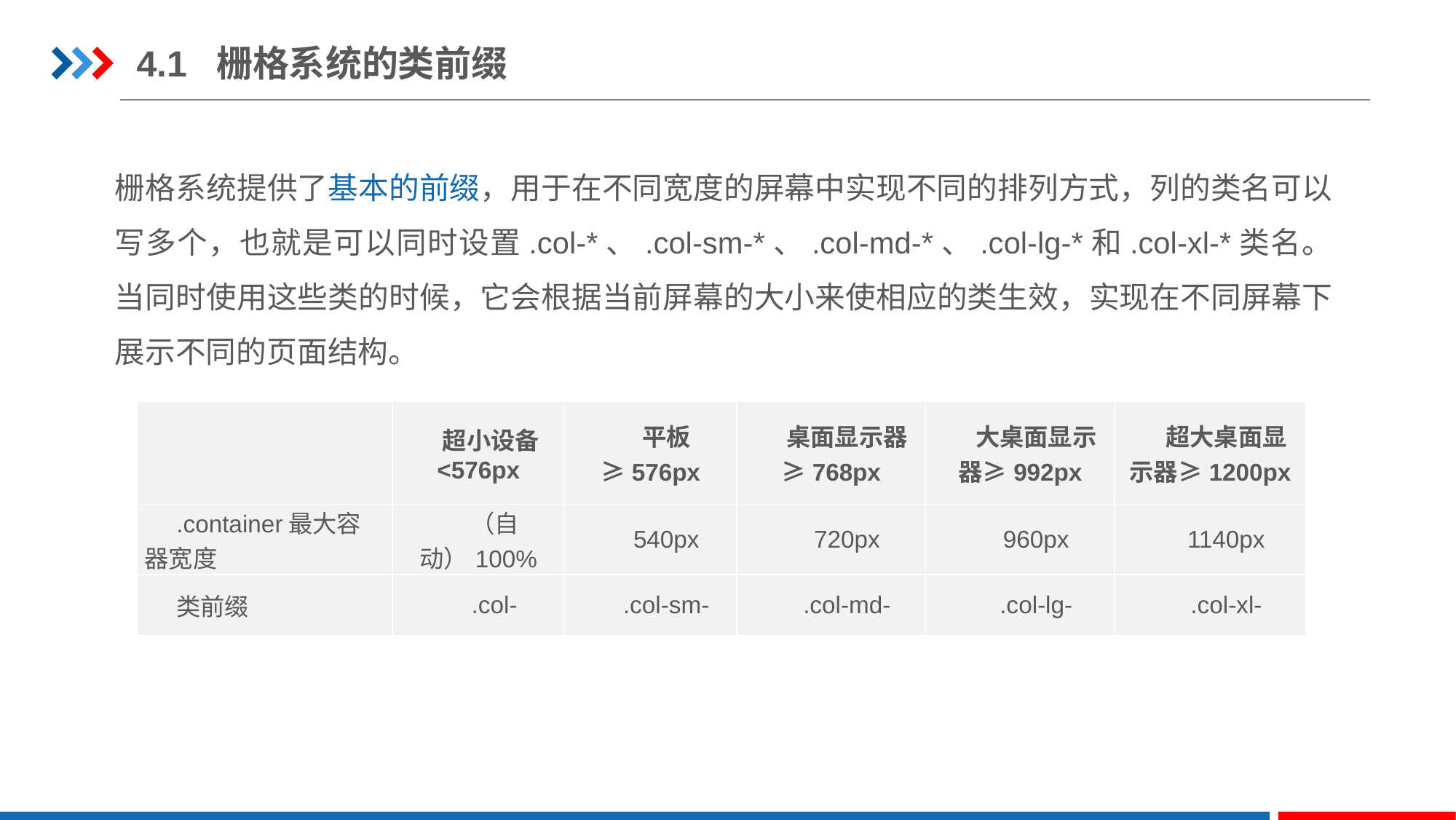

4.1  栅格系统的类前缀
栅格系统提供了基本的前缀，用于在不同宽度的屏幕中实现不同的排列方式，列的类名可以写多个，也就是可以同时设置.col-*、.col-sm-*、.col-md-*、.col-lg-*和.col-xl-*类名。当同时使用这些类的时候，它会根据当前屏幕的大小来使相应的类生效，实现在不同屏幕下展示不同的页面结构。
|  | 超小设备<576px | 平板≥576px | 桌面显示器≥768px | 大桌面显示器≥992px | 超大桌面显示器≥1200px |
| --- | --- | --- | --- | --- | --- |
| .container最大容器宽度 | （自动）100% | 540px | 720px | 960px | 1140px |
| 类前缀 | .col- | .col-sm- | .col-md- | .col-lg- | .col-xl- |